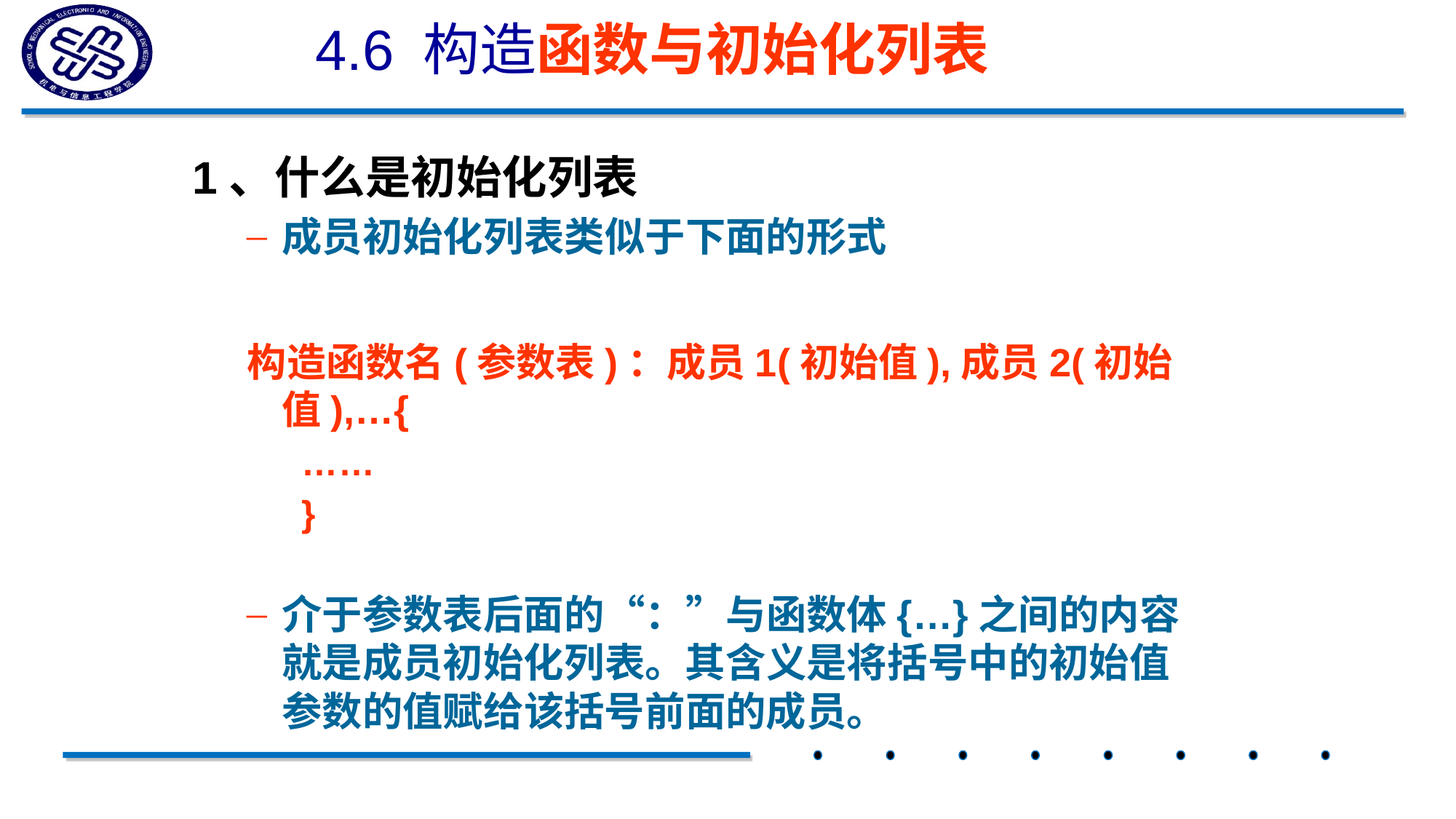

# 4.6 构造函数与初始化列表
1、什么是初始化列表
成员初始化列表类似于下面的形式

构造函数名(参数表)：成员1(初始值),成员2(初始值),…{
……
}

介于参数表后面的“：”与函数体{…}之间的内容就是成员初始化列表。其含义是将括号中的初始值参数的值赋给该括号前面的成员。